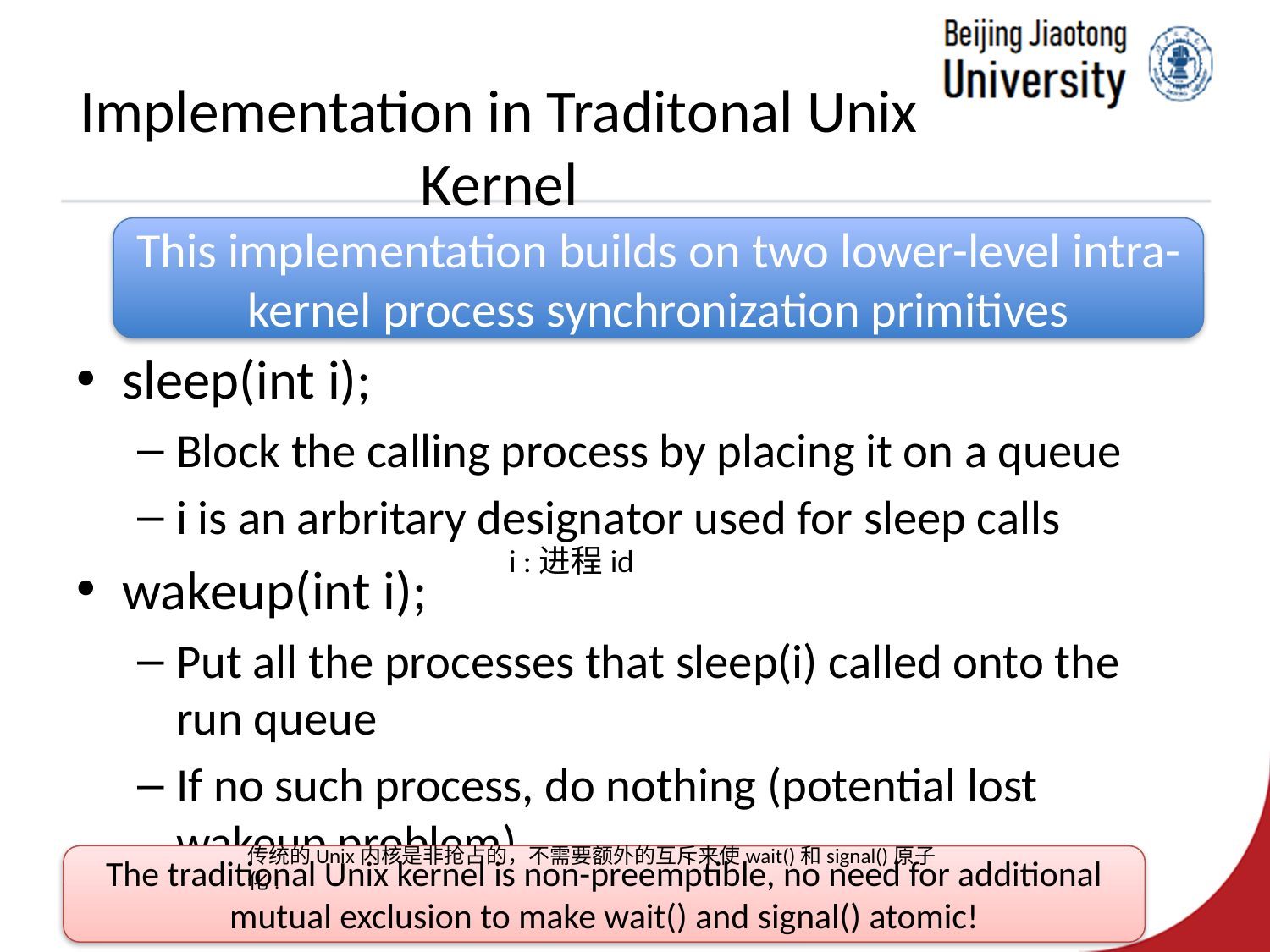

# Implementation in Traditonal Unix Kernel
This implementation builds on two lower-level intra-kernel process synchronization primitives
sleep(int i);
Block the calling process by placing it on a queue
i is an arbritary designator used for sleep calls
wakeup(int i);
Put all the processes that sleep(i) called onto the run queue
If no such process, do nothing (potential lost wakeup problem)

i :进程id
传统的Unix内核是非抢占的，不需要额外的互斥来使wait()和signal()原子化!
The traditional Unix kernel is non-preemptible, no need for additional mutual exclusion to make wait() and signal() atomic!